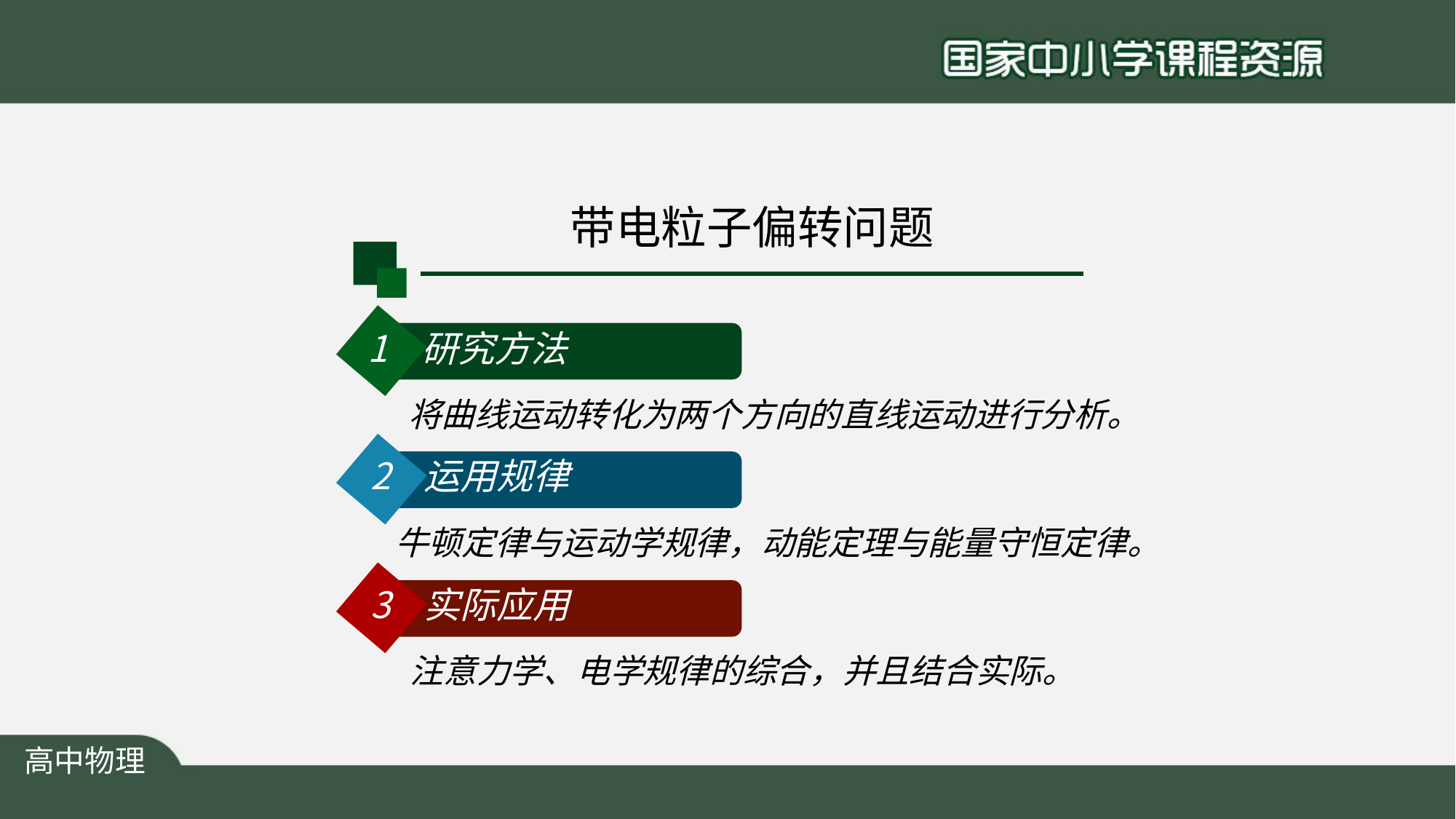

# 带电粒子偏转问题

研究方法
将曲线运动转化为两个方向的直线运动进行分析。
运用规律
牛顿定律与运动学规律，动能定理与能量守恒定律。
实际应用
注意力学、电学规律的综合，并且结合实际。

高中物理